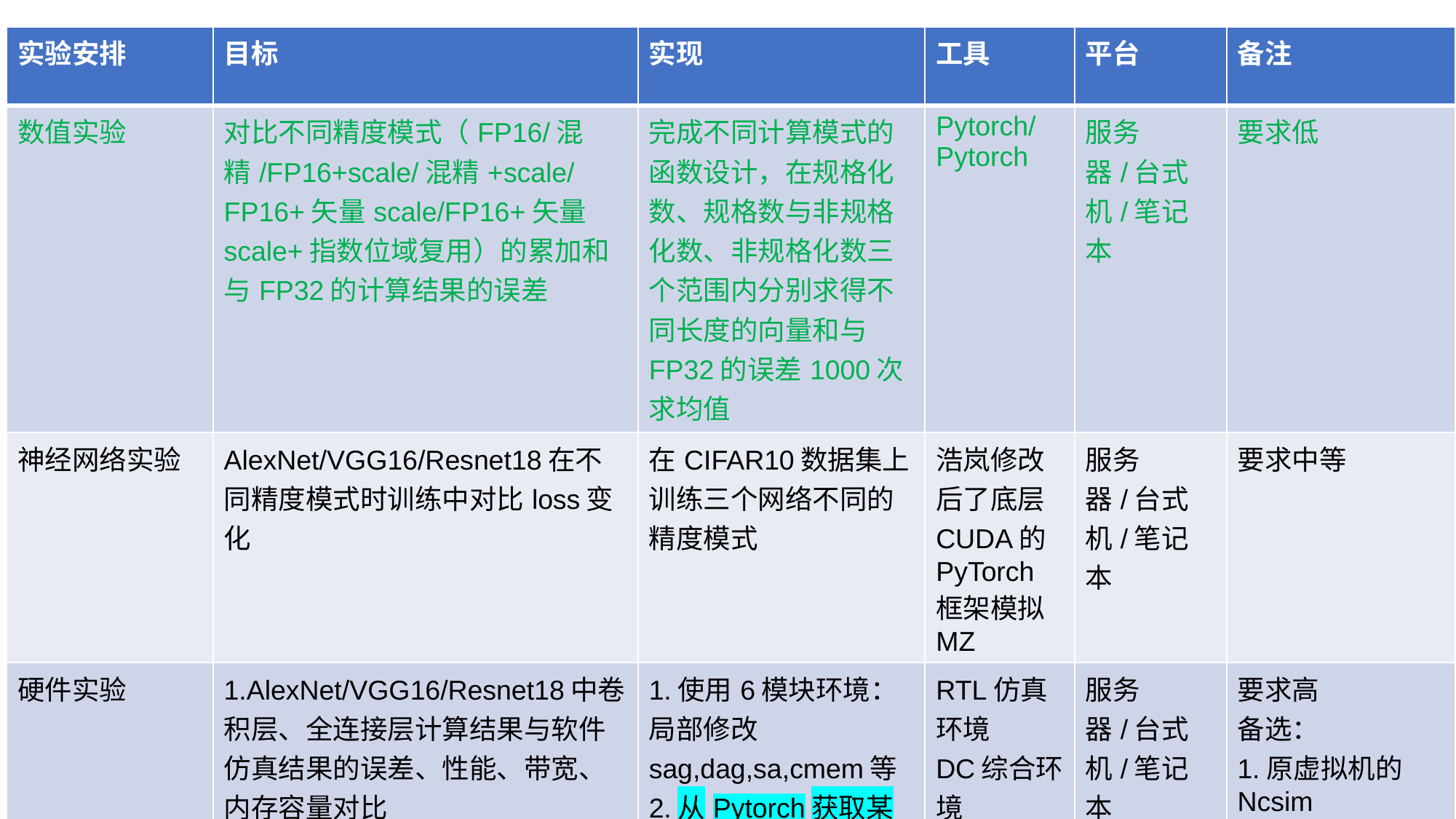

| 实验安排 | 目标 | 实现 | 工具 | 平台 | 备注 |
| --- | --- | --- | --- | --- | --- |
| 数值实验 | 对比不同精度模式（FP16/混精/FP16+scale/混精+scale/FP16+矢量scale/FP16+矢量scale+指数位域复用）的累加和与FP32的计算结果的误差 | 完成不同计算模式的函数设计，在规格化数、规格数与非规格化数、非规格化数三个范围内分别求得不同长度的向量和与FP32的误差1000次求均值 | Pytorch/Pytorch | 服务器/台式机/笔记本 | 要求低 |
| 神经网络实验 | AlexNet/VGG16/Resnet18在不同精度模式时训练中对比loss变化 | 在CIFAR10数据集上训练三个网络不同的精度模式 | 浩岚修改后了底层CUDA的PyTorch框架模拟MZ | 服务器/台式机/笔记本 | 要求中等 |
| 硬件实验 | 1.AlexNet/VGG16/Resnet18中卷积层、全连接层计算结果与软件仿真结果的误差、性能、带宽、内存容量对比 2.修改后的硬件的面积、功耗，原SA相比增加百分比 | 1.使用6模块环境：局部修改sag,dag,sa,cmem等 2.从Pytorch获取某一层的输入和输出数据，使用六模块进行计算与原输出数据对比误差 2.使用Ncsim仿真功能 3.使用DC综合 | RTL仿真环境 DC综合环境 | 服务器/台式机/笔记本 | 要求高 备选： 1.原虚拟机的Ncsim 2.ModelSim 3.Vivado-FPGA 4. iverilog+GTKwave |